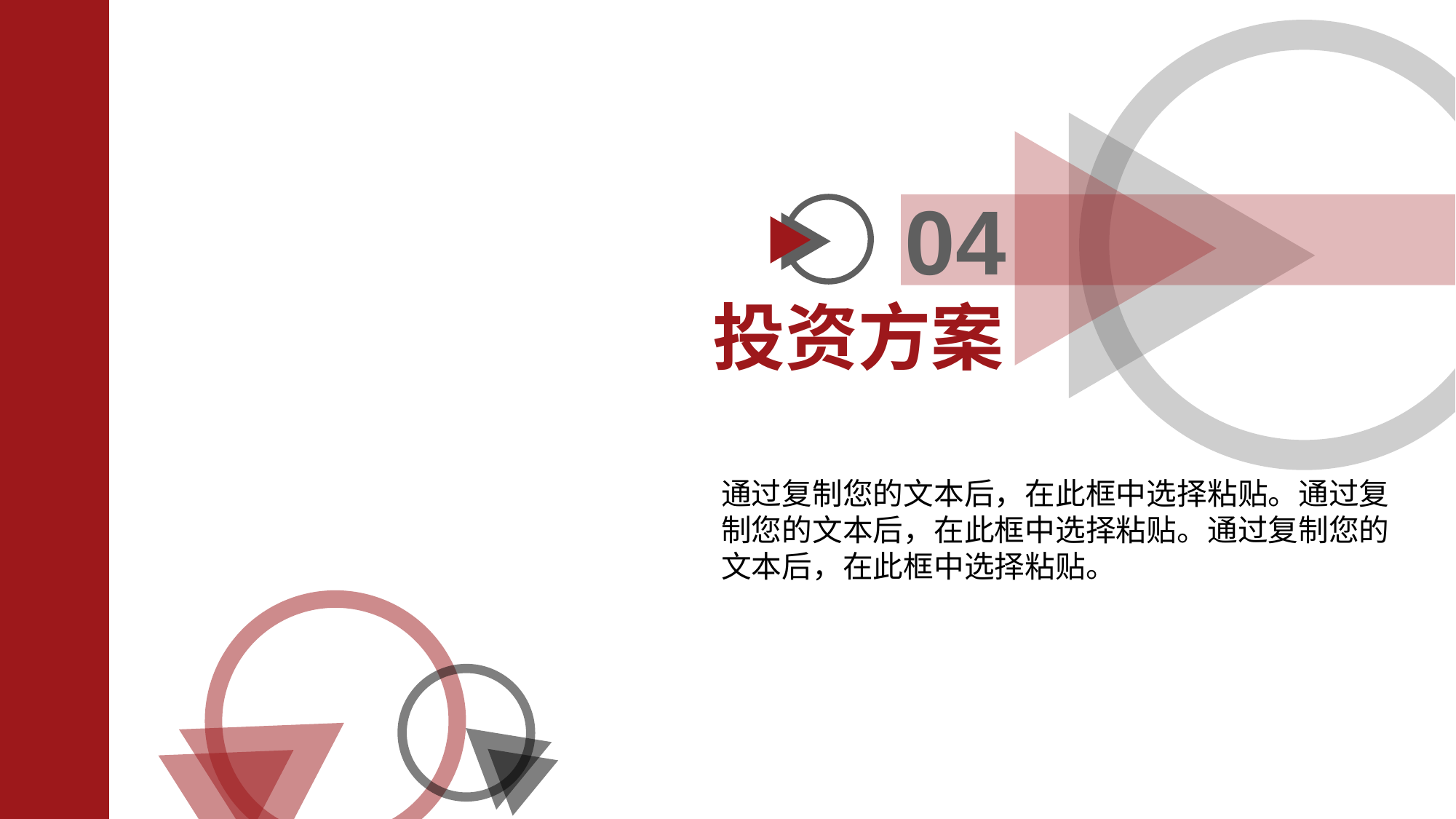

04

投资方案

通过复制您的文本后，在此框中选择粘贴。通过复制您的文本后，在此框中选择粘贴。通过复制您的文本后，在此框中选择粘贴。